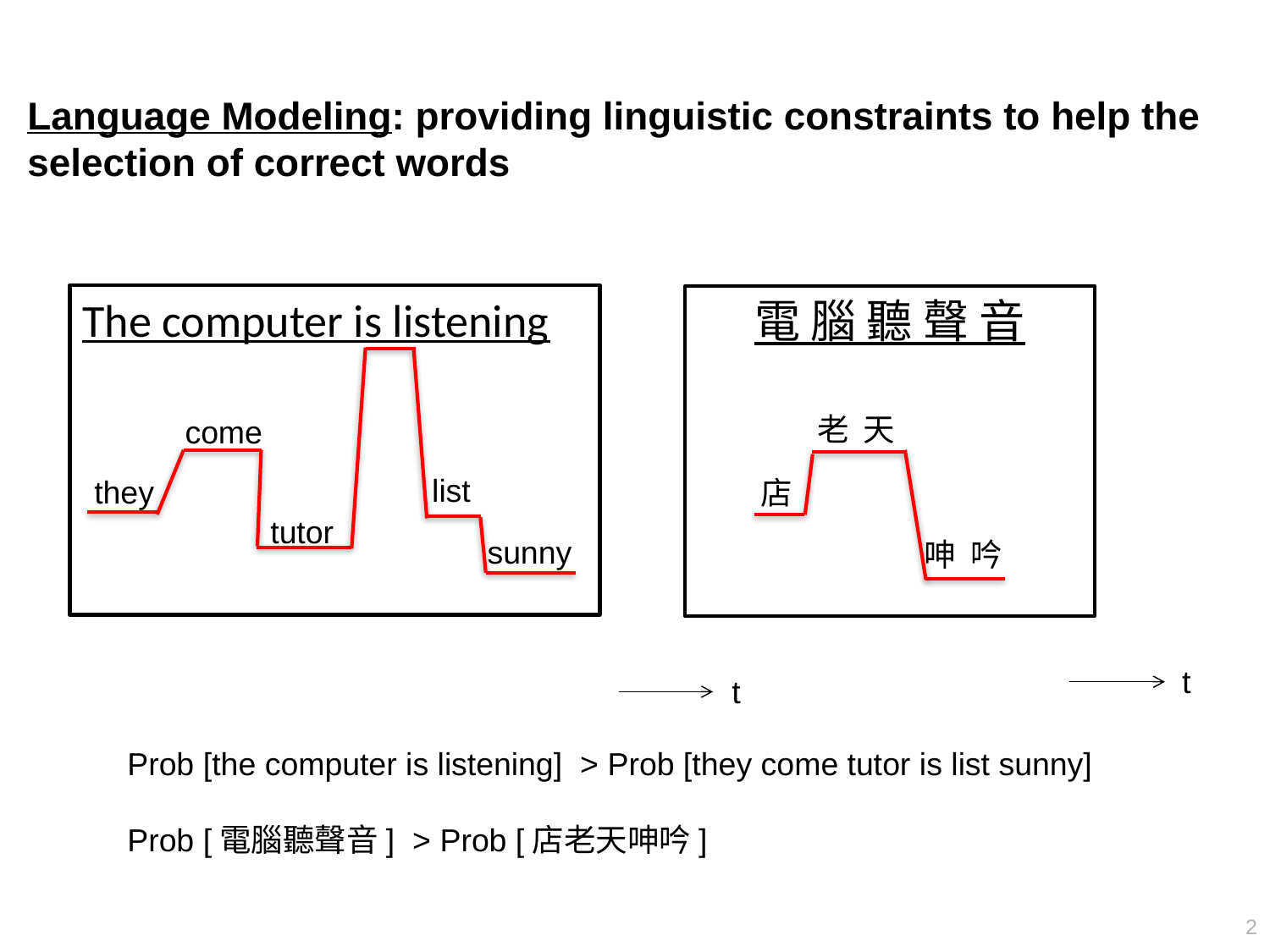

Language Modeling: providing linguistic constraints to help the selection of correct words

The computer is listening
電 腦 聽 聲 音
老  天
come
list
they
店
tutor
sunny
呻  吟
              t
              t
Prob [the computer is listening]  > Prob [they come tutor is list sunny]

Prob [電腦聽聲音]  > Prob [店老天呻吟]

2